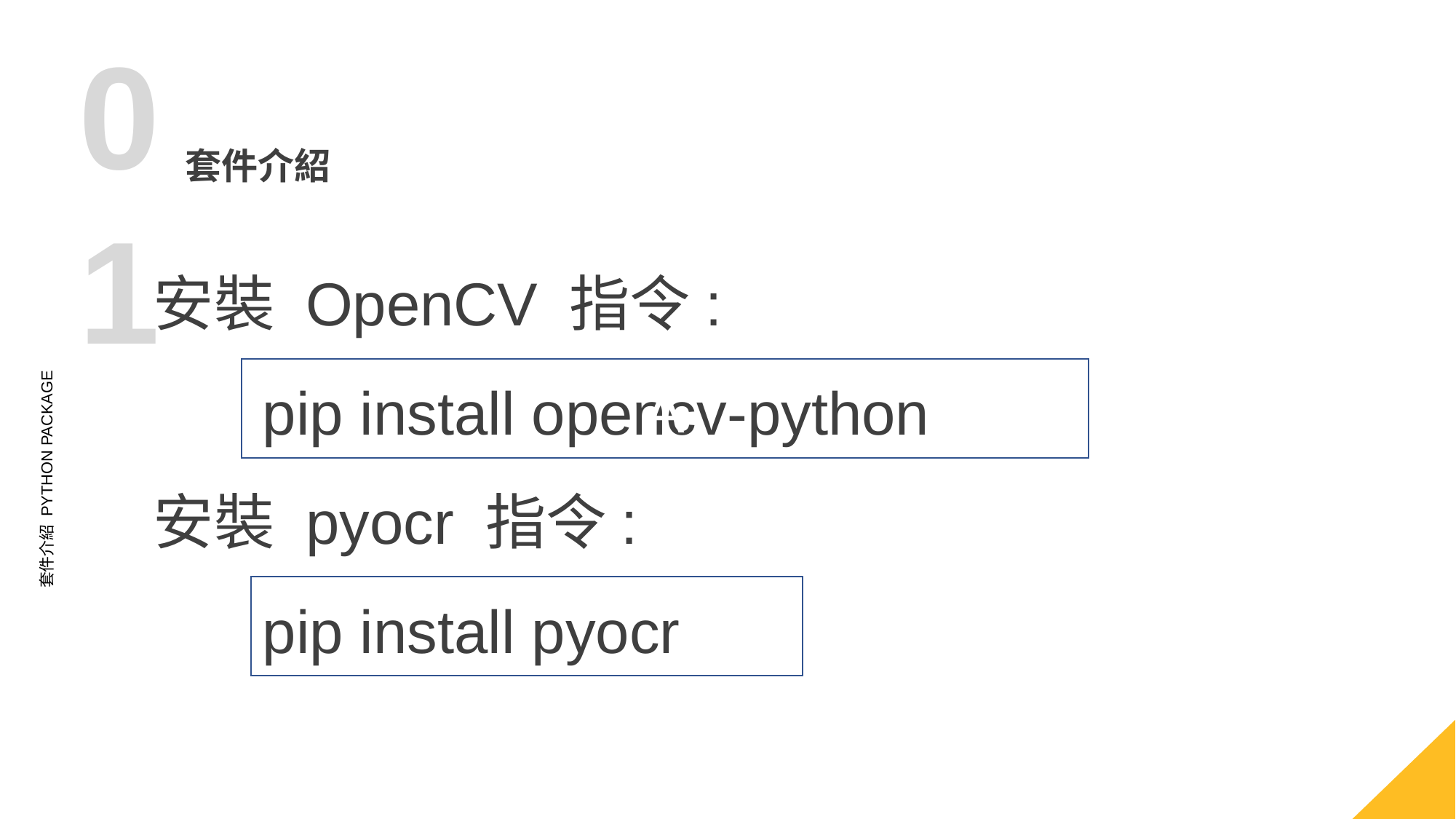

安裝 OpenCV 指令:
	pip install opencv-python
安裝 pyocr 指令:
	pip install pyocr
A